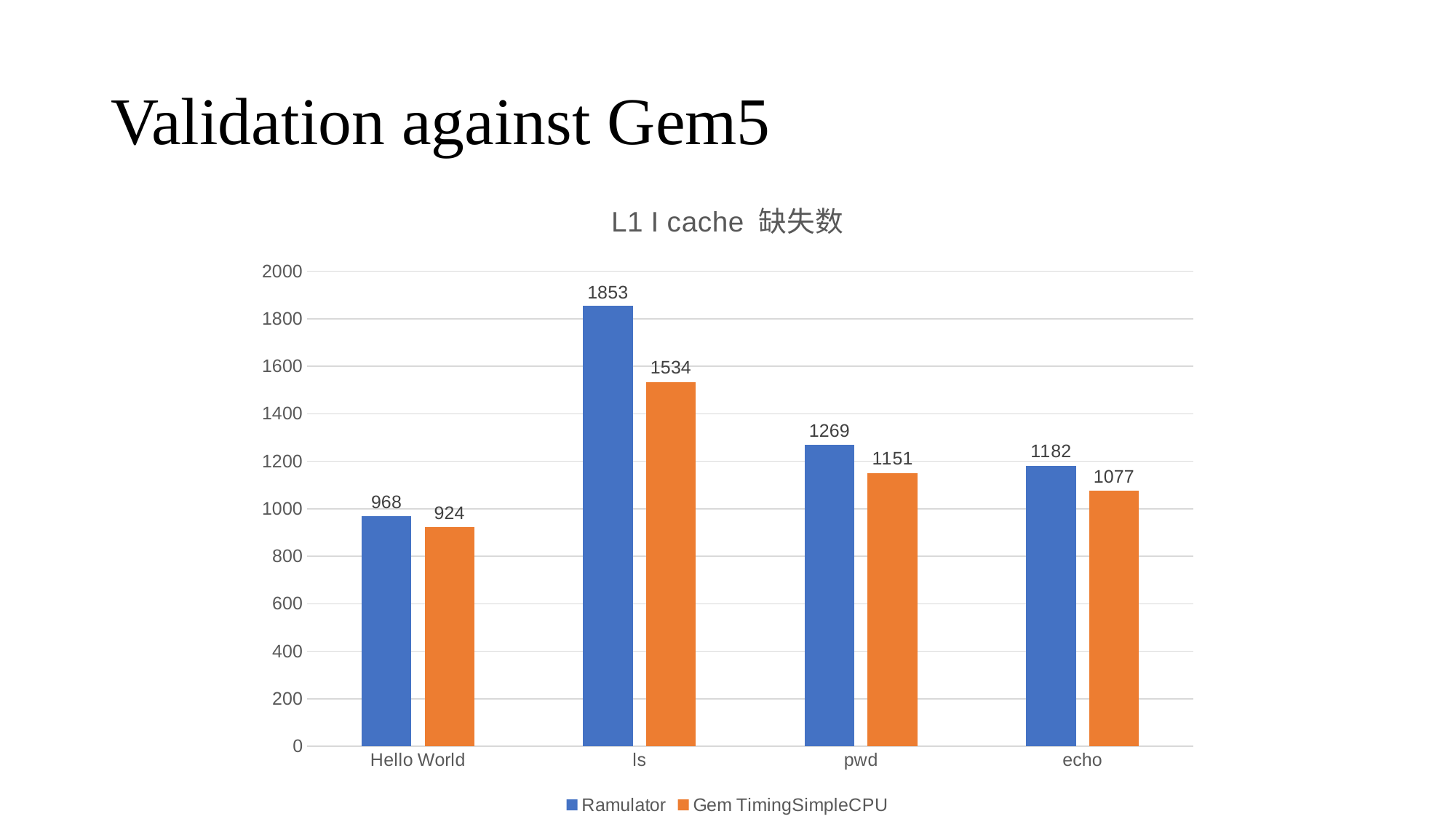

# Validation against Gem5

### Chart: L1 I cache 缺失数

| Category | Ramulator | Gem TimingSimpleCPU |
|---|---|---|
| Hello World | 968.0 | 924.0 |
| ls | 1853.0 | 1534.0 |
| pwd | 1269.0 | 1151.0 |
| echo | 1182.0 | 1077.0 |